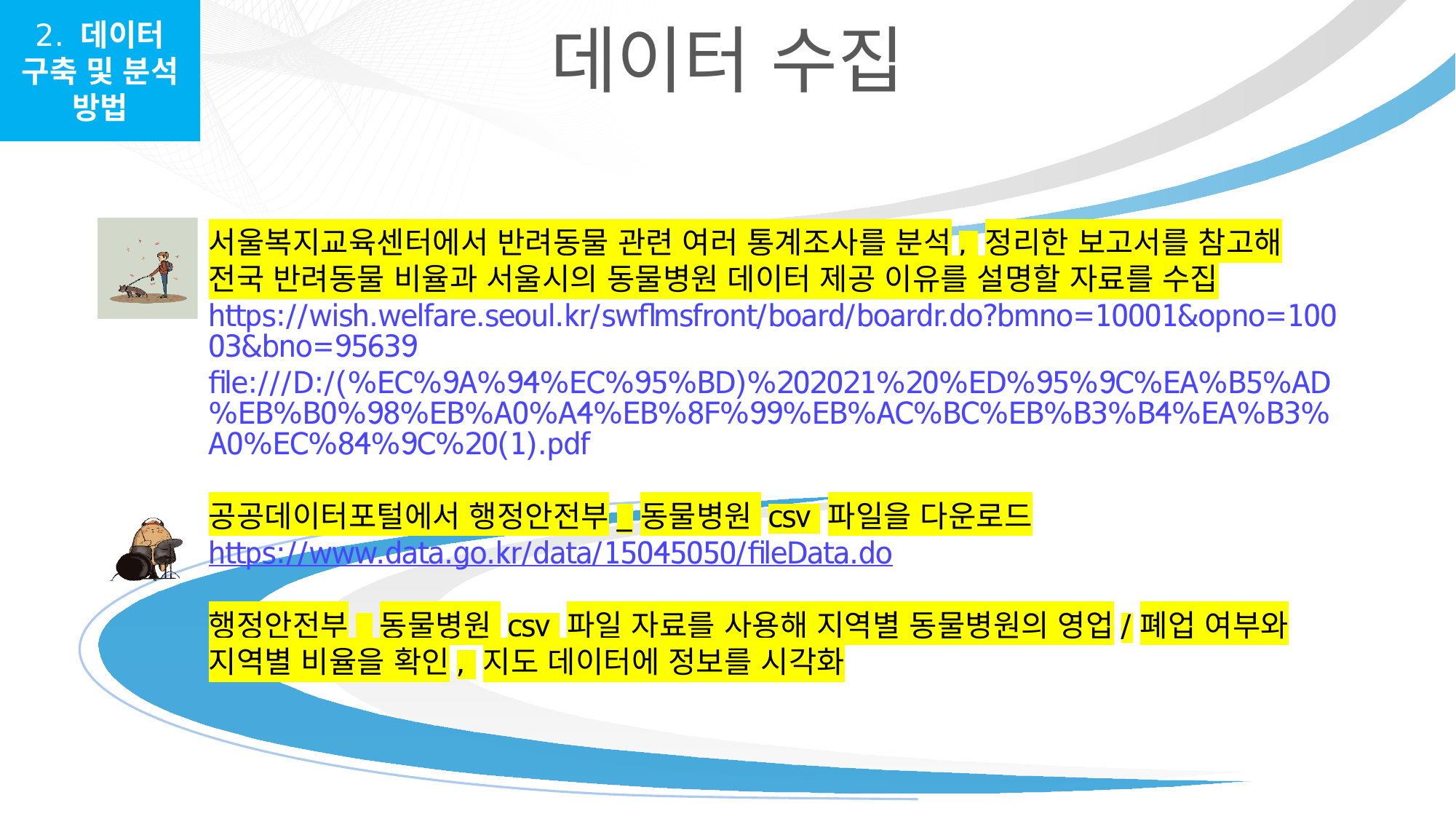

2. 데이터 구축 및 분석 방법
데이터 수집

서울복지교육센터에서 반려동물 관련 여러 통계조사를 분석, 정리한 보고서를 참고해 전국 반려동물 비율과 서울시의 동물병원 데이터 제공 이유를 설명할 자료를 수집
https://wish.welfare.seoul.kr/swflmsfront/board/boardr.do?bmno=10001&opno=10003&bno=95639
file:///D:/(%EC%9A%94%EC%95%BD)%202021%20%ED%95%9C%EA%B5%AD%EB%B0%98%EB%A0%A4%EB%8F%99%EB%AC%BC%EB%B3%B4%EA%B3%A0%EC%84%9C%20(1).pdf

공공데이터포털에서 행정안전부_동물병원 csv 파일을 다운로드
https://www.data.go.kr/data/15045050/fileData.do

행정안전부_동물병원 csv 파일 자료를 사용해 지역별 동물병원의 영업/폐업 여부와 지역별 비율을 확인, 지도 데이터에 정보를 시각화